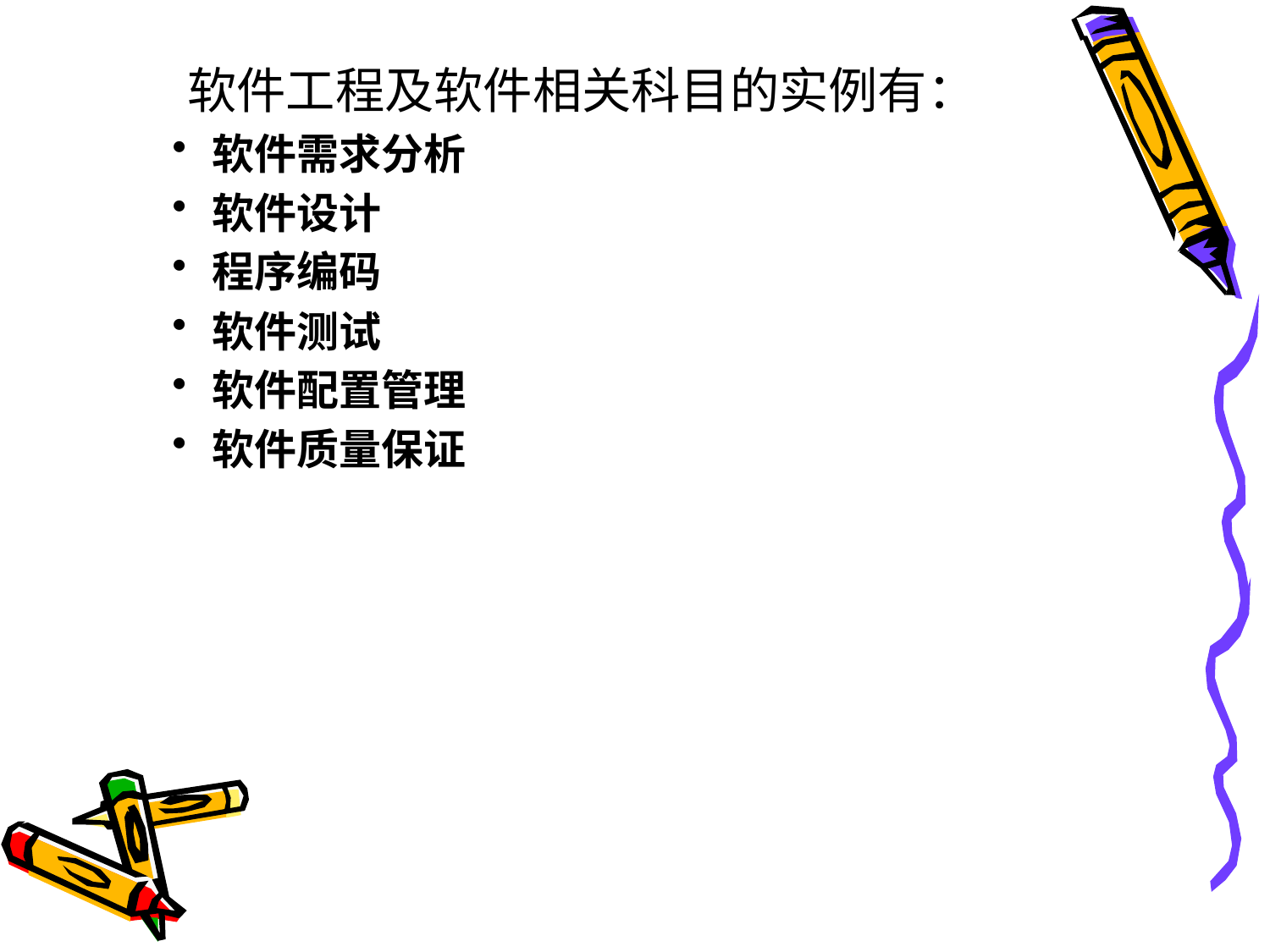

软件工程及软件相关科目的实例有：
软件需求分析
软件设计
程序编码
软件测试
软件配置管理
软件质量保证